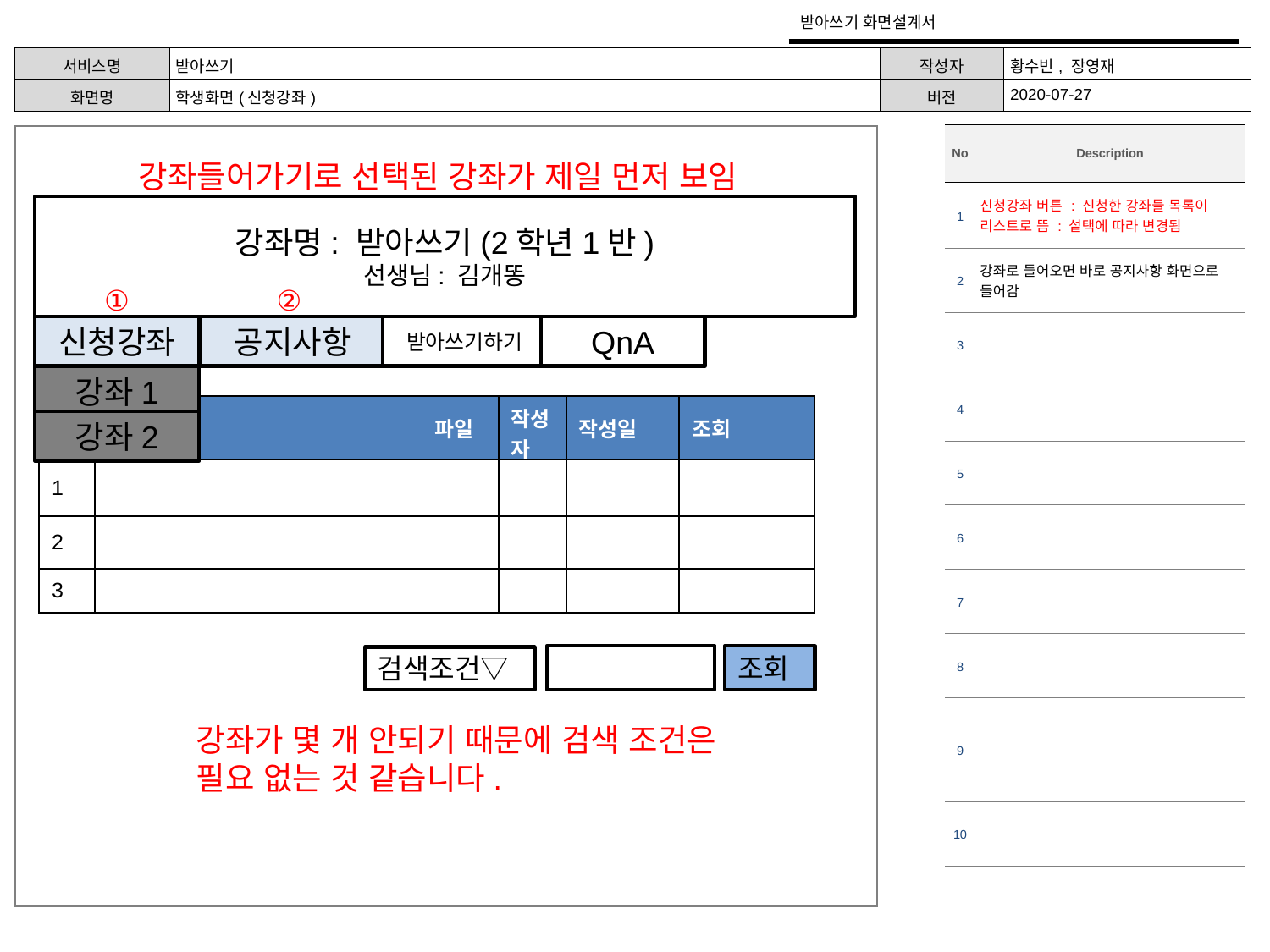

받아쓰기 화면설계서
| 서비스명 | 받아쓰기 | 작성자 | 황수빈, 장영재 |
| --- | --- | --- | --- |
| 화면명 | 학생화면(신청강좌) | 버전 | 2020-07-27 |
| No | Description |
| --- | --- |
| 1 | 신청강좌 버튼 : 신청한 강좌들 목록이 리스트로 뜸 : 섵택에 따라 변경됨 |
| 2 | 강좌로 들어오면 바로 공지사항 화면으로 들어감 |
| 3 |  |
| 4 |  |
| 5 |  |
| 6 |  |
| 7 |  |
| 8 |  |
| 9 |  |
| 10 |  |

강좌들어가기로 선택된 강좌가 제일 먼저 보임
강좌명: 받아쓰기(2학년1반)
선생님: 김개똥
①
②
신청강좌
공지사항
받아쓰기하기
QnA
강좌1
| No | 제목 | 파일 | 작성자 | 작성일 | 조회 |
| --- | --- | --- | --- | --- | --- |
| 1 |  |  |  |  |  |
| 2 |  |  |  |  |  |
| 3 |  |  |  |  |  |
강좌2

조회
검색조건▽
강좌가 몇 개 안되기 때문에 검색 조건은
필요 없는 것 같습니다.